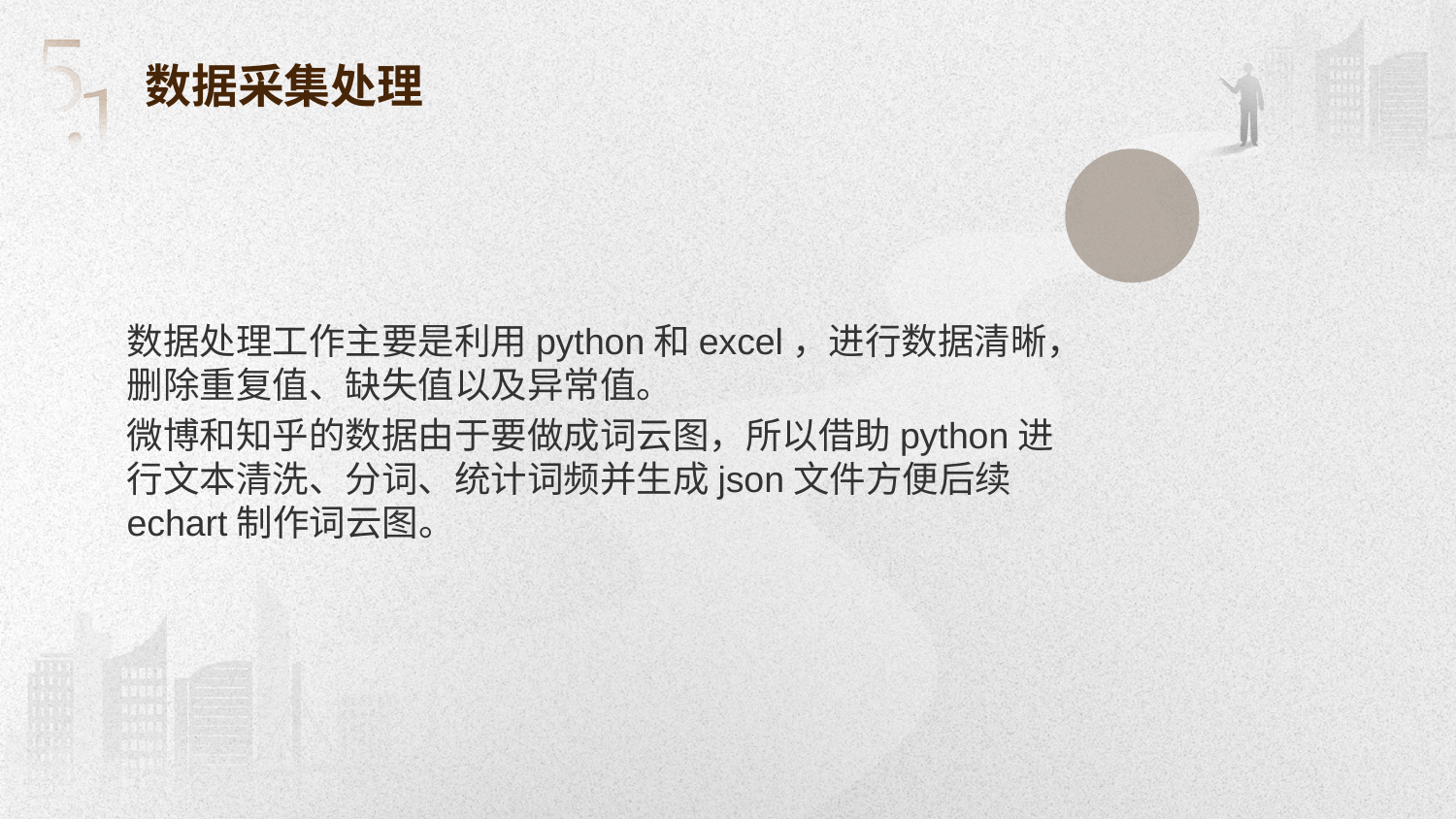

数据采集处理

数据处理工作主要是利用python和excel，进行数据清晰，删除重复值、缺失值以及异常值。
微博和知乎的数据由于要做成词云图，所以借助python进行文本清洗、分词、统计词频并生成json文件方便后续echart制作词云图。